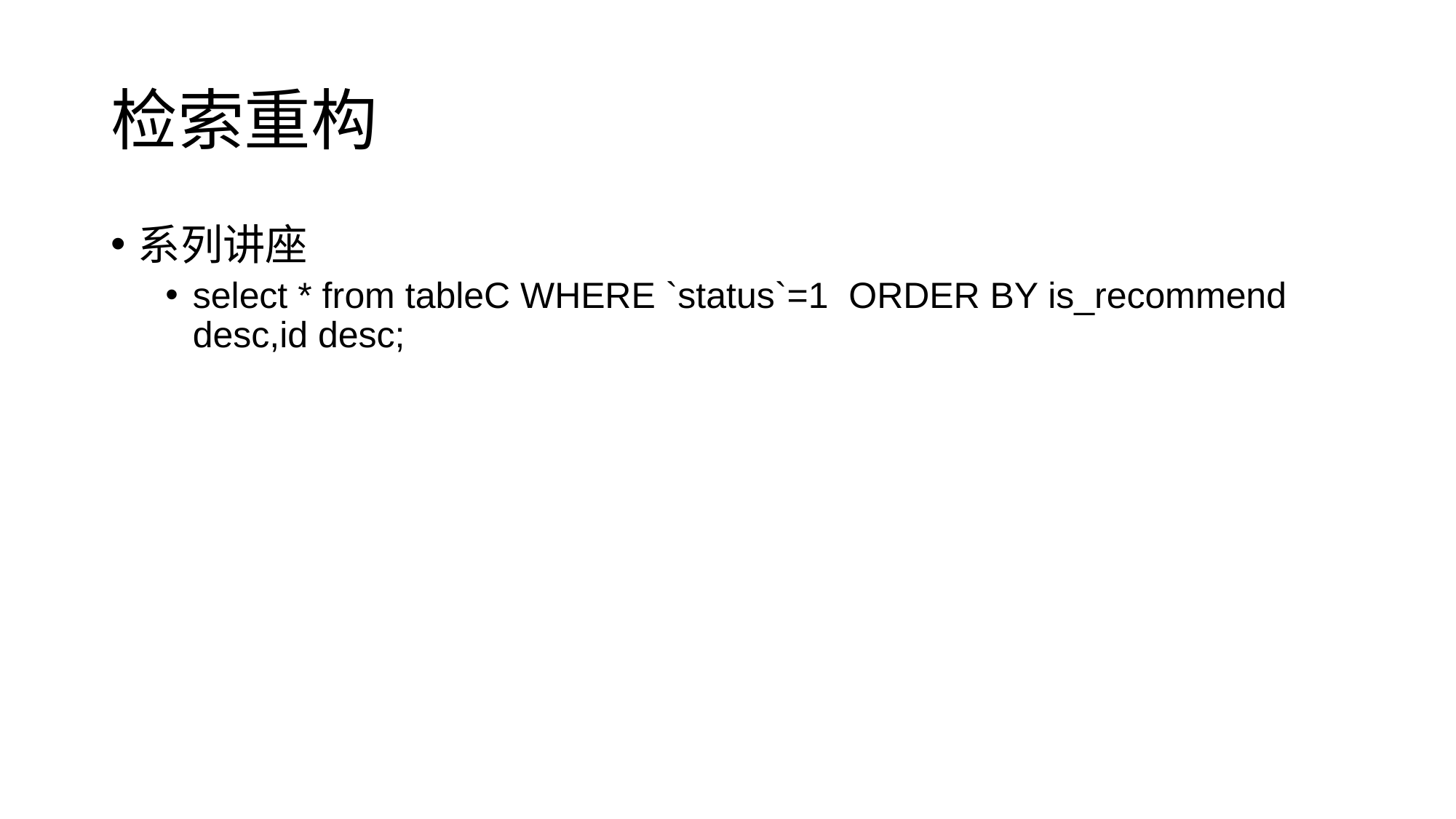

# 检索重构
系列讲座
select * from tableC WHERE `status`=1  ORDER BY is_recommend desc,id desc;